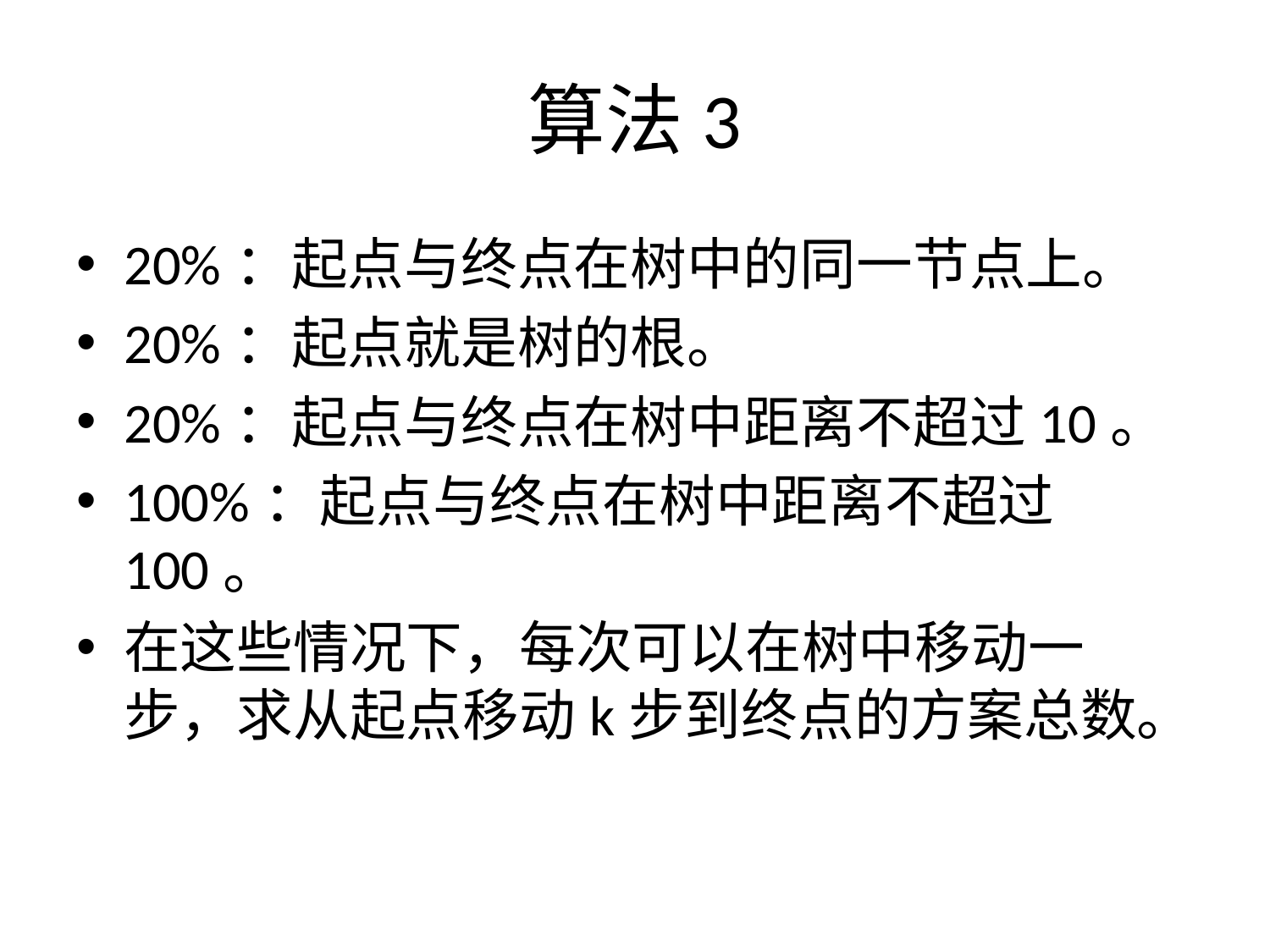

# 算法3
20%：起点与终点在树中的同一节点上。
20%：起点就是树的根。
20%：起点与终点在树中距离不超过10。
100%：起点与终点在树中距离不超过100。
在这些情况下，每次可以在树中移动一步，求从起点移动k步到终点的方案总数。